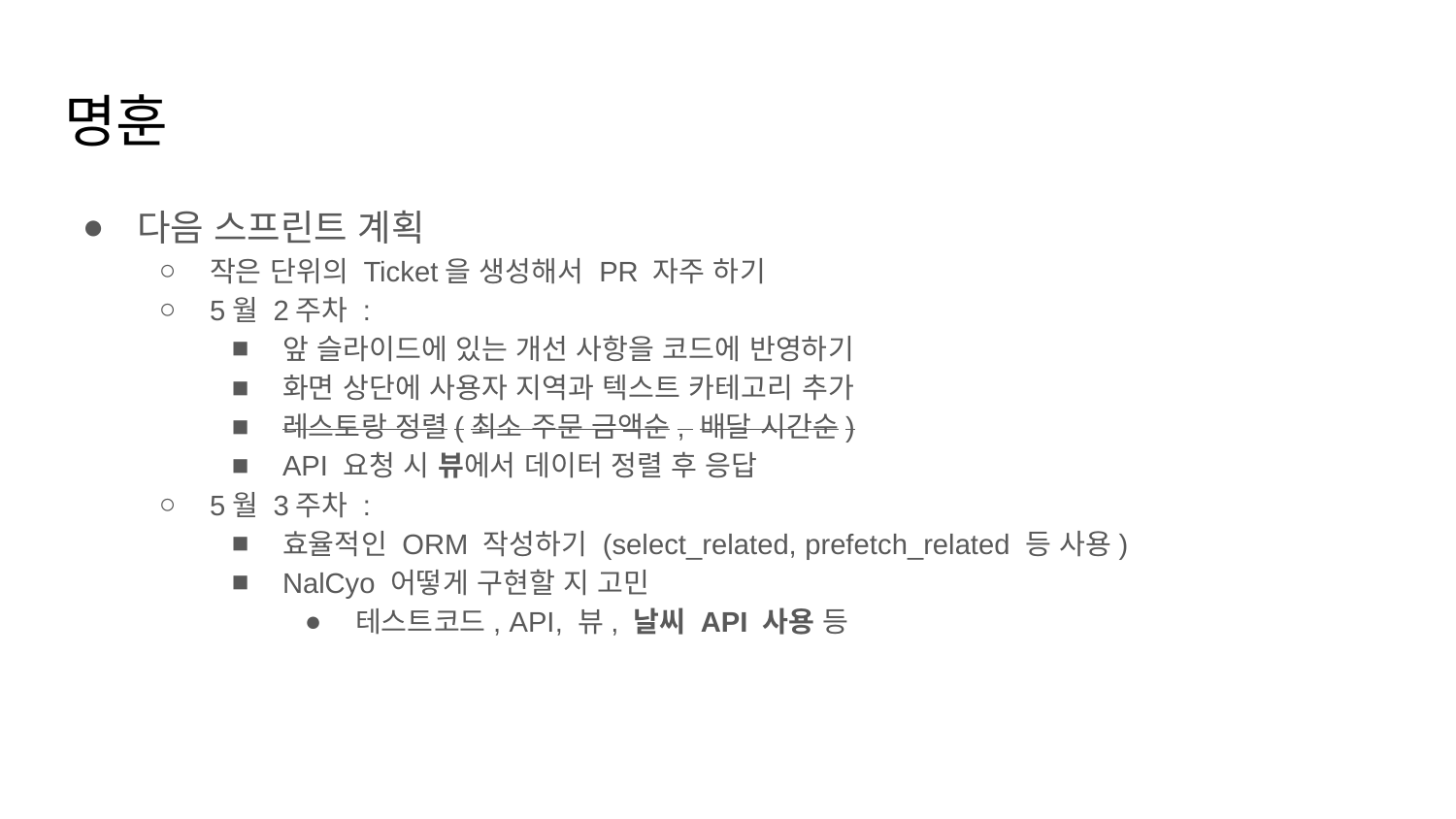

# 명훈
다음 스프린트 계획
작은 단위의 Ticket을 생성해서 PR 자주 하기
5월 2주차 :
앞 슬라이드에 있는 개선 사항을 코드에 반영하기
화면 상단에 사용자 지역과 텍스트 카테고리 추가
레스토랑 정렬(최소 주문 금액순, 배달 시간순)
API 요청 시 뷰에서 데이터 정렬 후 응답
5월 3주차 :
효율적인 ORM 작성하기 (select_related, prefetch_related 등 사용)
NalCyo 어떻게 구현할 지 고민
테스트코드, API, 뷰, 날씨 API 사용 등